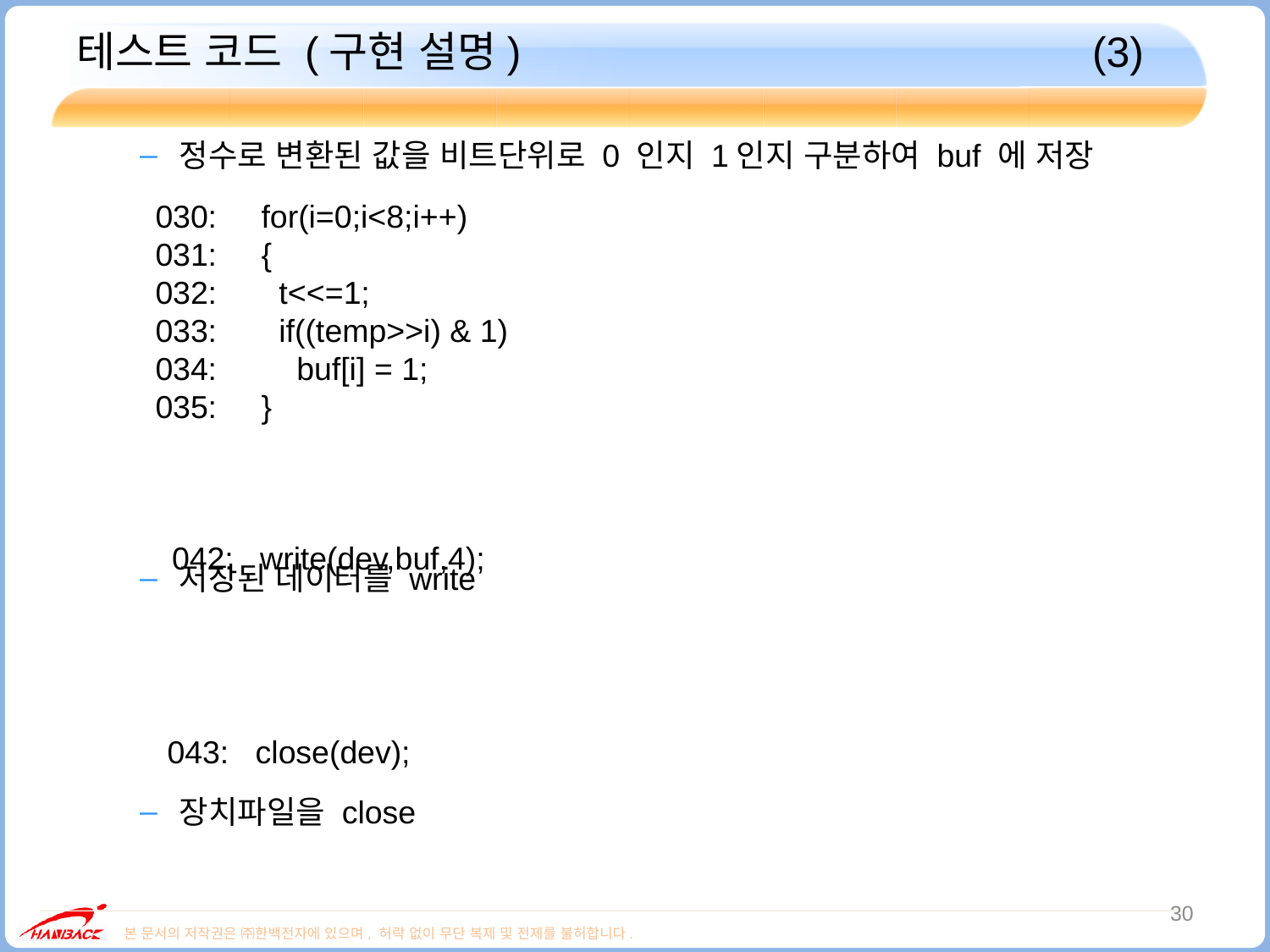

# 테스트 코드 (구현 설명)					(3)
정수로 변환된 값을 비트단위로 0 인지 1인지 구분하여 buf 에 저장

저장된 데이터를 write

장치파일을 close

030:     for(i=0;i<8;i++)
031:     {
032:       t<<=1;
033:       if((temp>>i) & 1)
034:         buf[i] = 1;
035:     }
042:   write(dev,buf,4);
043:   close(dev);
30